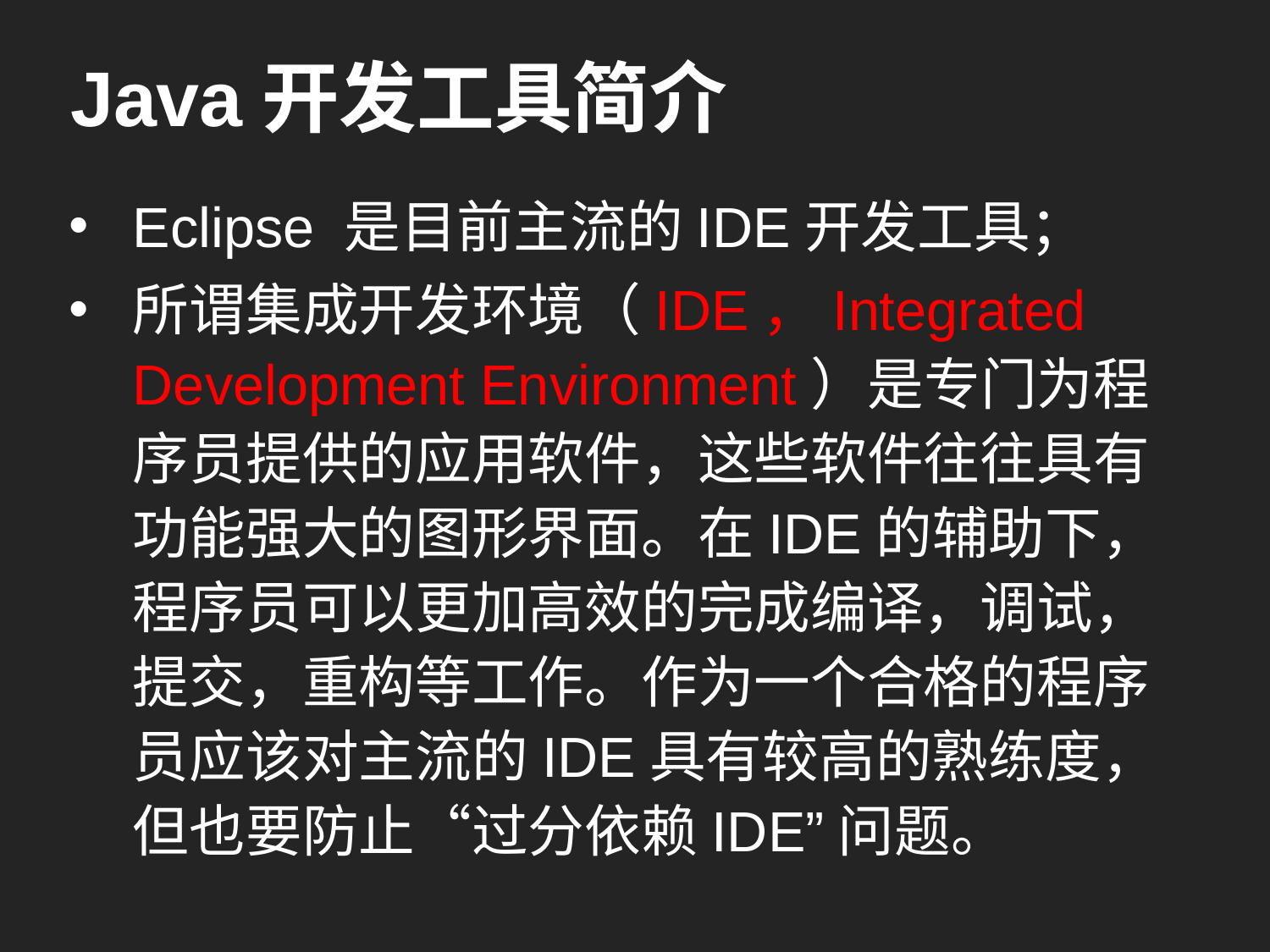

# Java开发工具简介
Eclipse 是目前主流的IDE开发工具；
所谓集成开发环境（IDE，Integrated Development Environment）是专门为程序员提供的应用软件，这些软件往往具有功能强大的图形界面。在IDE的辅助下，程序员可以更加高效的完成编译，调试，提交，重构等工作。作为一个合格的程序员应该对主流的IDE具有较高的熟练度，但也要防止“过分依赖IDE”问题。